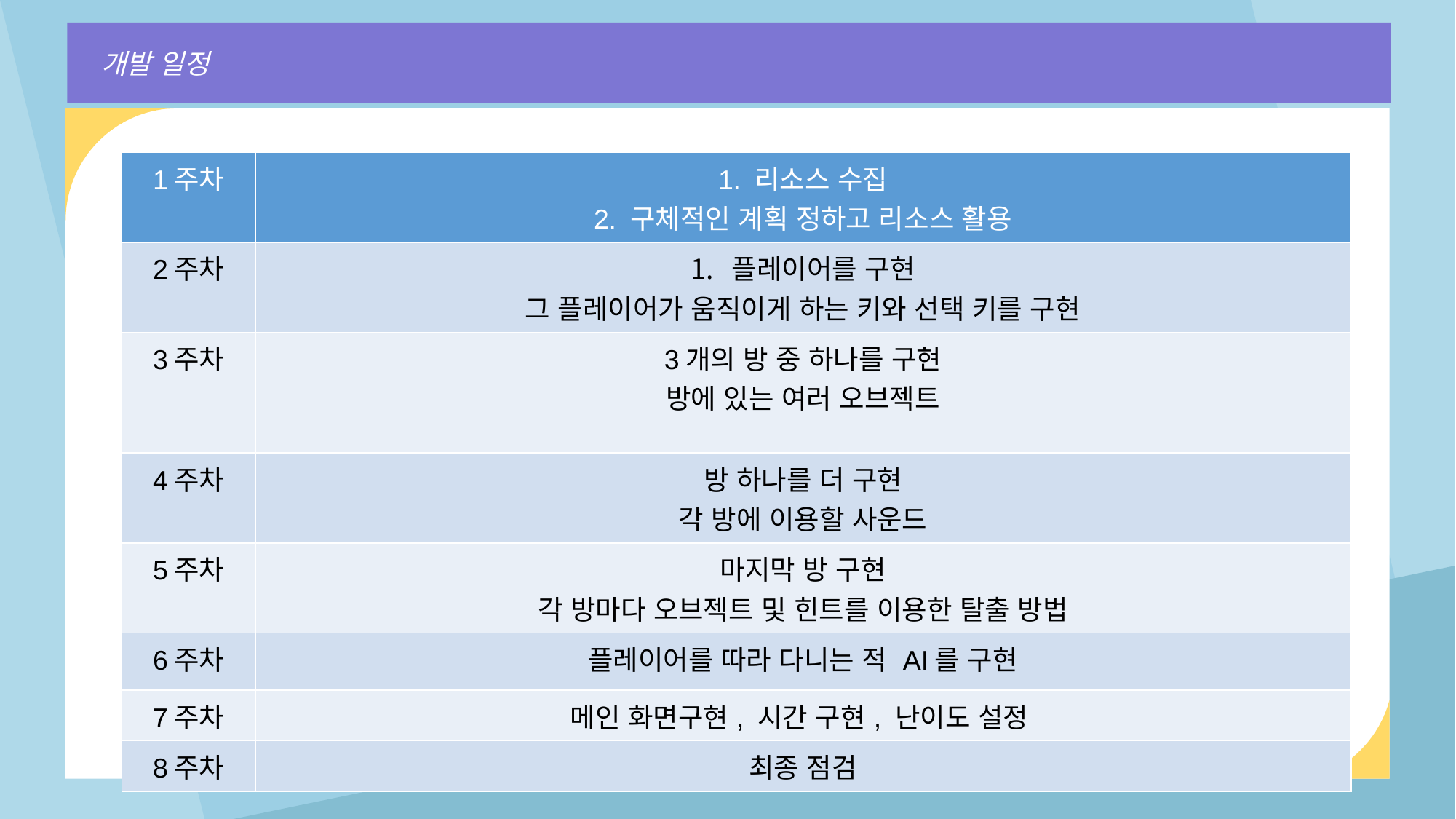

개발 일정

| 1주차 | 1. 리소스 수집 2. 구체적인 계획 정하고 리소스 활용 |
| --- | --- |
| 2주차 | 플레이어를 구현 그 플레이어가 움직이게 하는 키와 선택 키를 구현 |
| 3주차 | 3개의 방 중 하나를 구현 방에 있는 여러 오브젝트 |
| 4주차 | 방 하나를 더 구현 각 방에 이용할 사운드 |
| 5주차 | 마지막 방 구현 각 방마다 오브젝트 및 힌트를 이용한 탈출 방법 |
| 6주차 | 플레이어를 따라 다니는 적 AI를 구현 |
| 7주차 | 메인 화면구현, 시간 구현, 난이도 설정 |
| 8주차 | 최종 점검 |